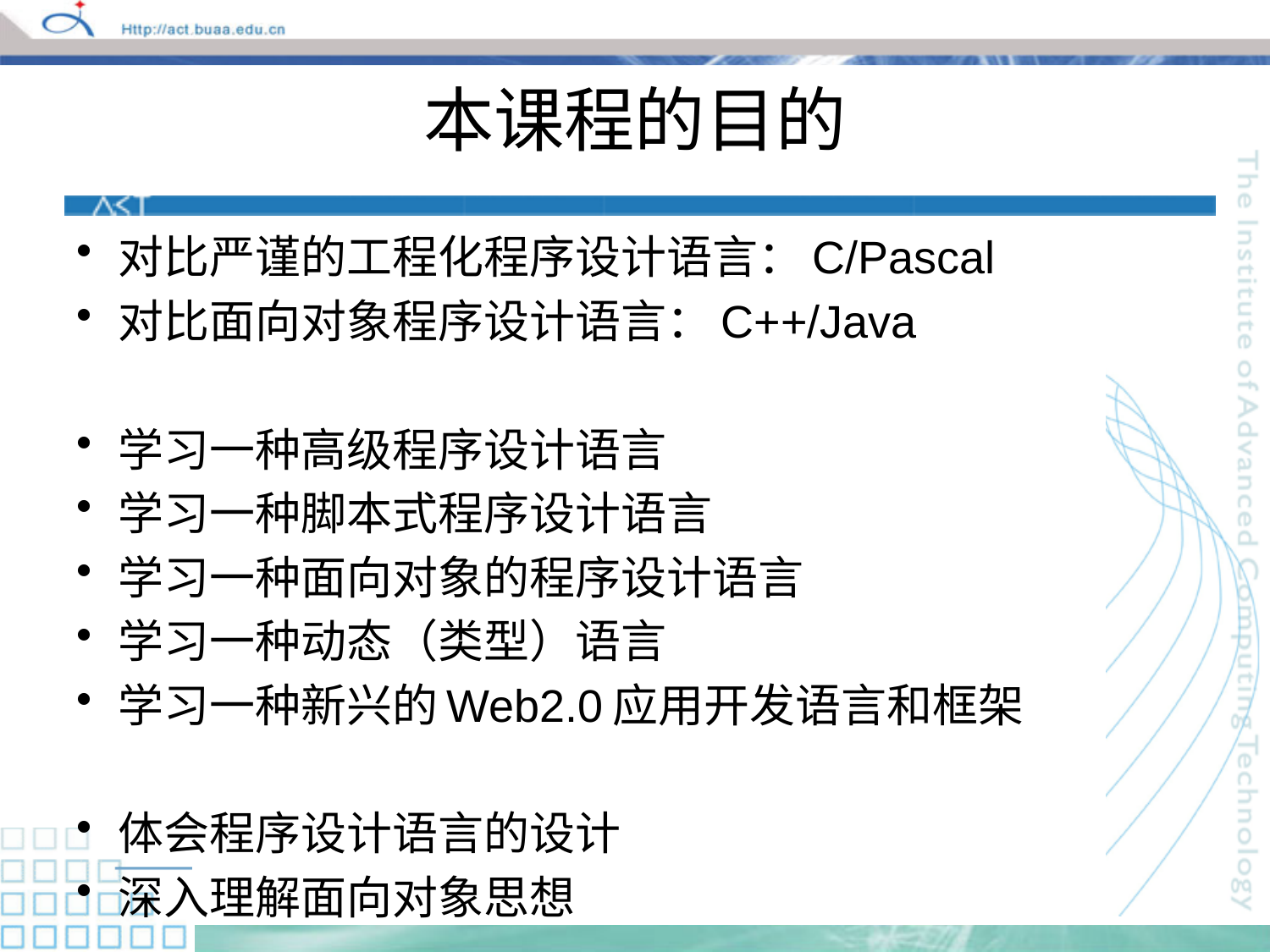

# 本课程的目的
对比严谨的工程化程序设计语言：C/Pascal
对比面向对象程序设计语言：C++/Java

学习一种高级程序设计语言
学习一种脚本式程序设计语言
学习一种面向对象的程序设计语言
学习一种动态（类型）语言
学习一种新兴的Web2.0应用开发语言和框架

体会程序设计语言的设计
深入理解面向对象思想